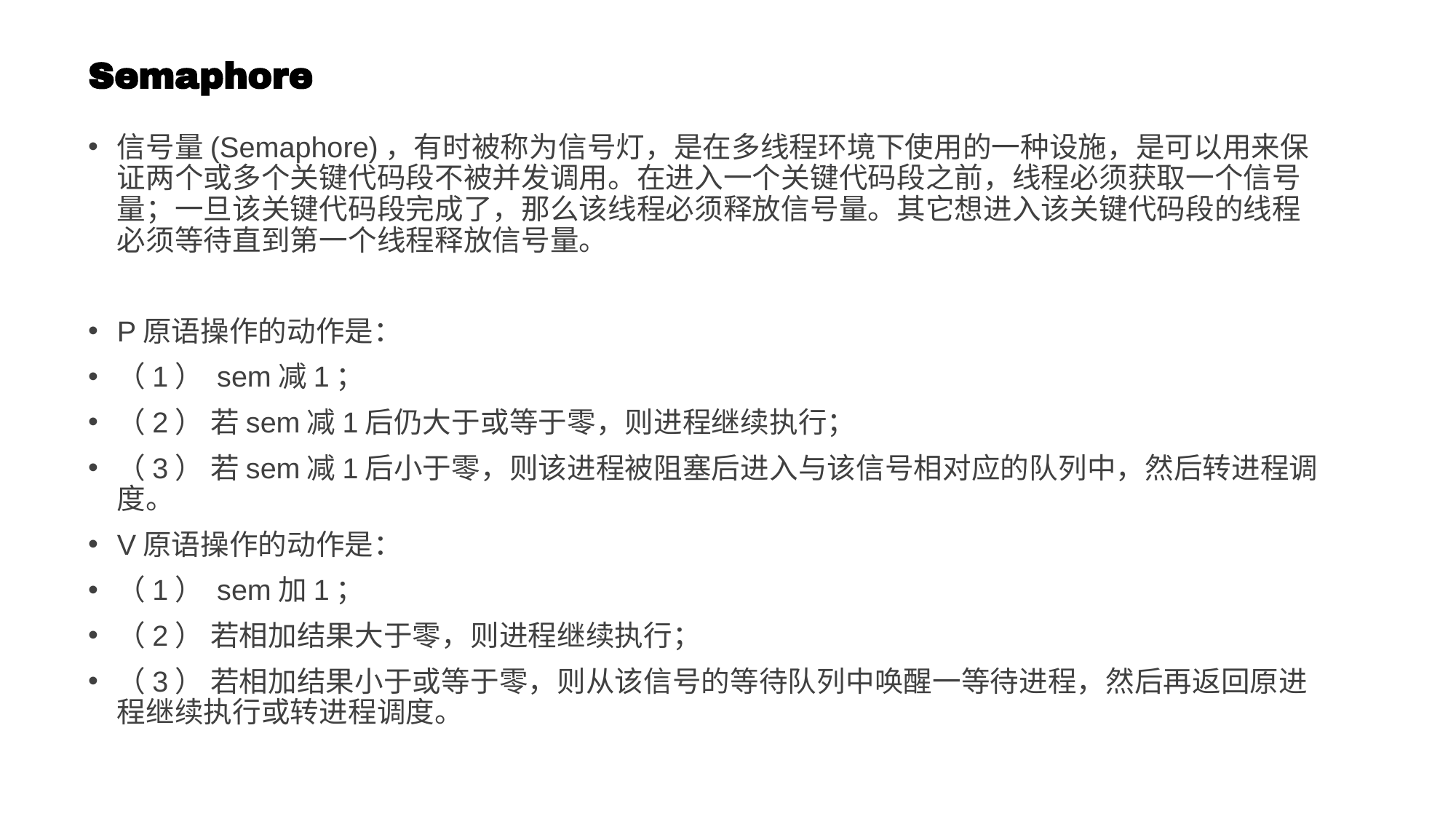

# Semaphore
信号量(Semaphore)，有时被称为信号灯，是在多线程环境下使用的一种设施，是可以用来保证两个或多个关键代码段不被并发调用。在进入一个关键代码段之前，线程必须获取一个信号量；一旦该关键代码段完成了，那么该线程必须释放信号量。其它想进入该关键代码段的线程必须等待直到第一个线程释放信号量。

P原语操作的动作是：
（1） sem减1；
（2） 若sem减1后仍大于或等于零，则进程继续执行；
（3） 若sem减1后小于零，则该进程被阻塞后进入与该信号相对应的队列中，然后转进程调度。
V原语操作的动作是：
（1） sem加1；
（2） 若相加结果大于零，则进程继续执行；
（3） 若相加结果小于或等于零，则从该信号的等待队列中唤醒一等待进程，然后再返回原进程继续执行或转进程调度。